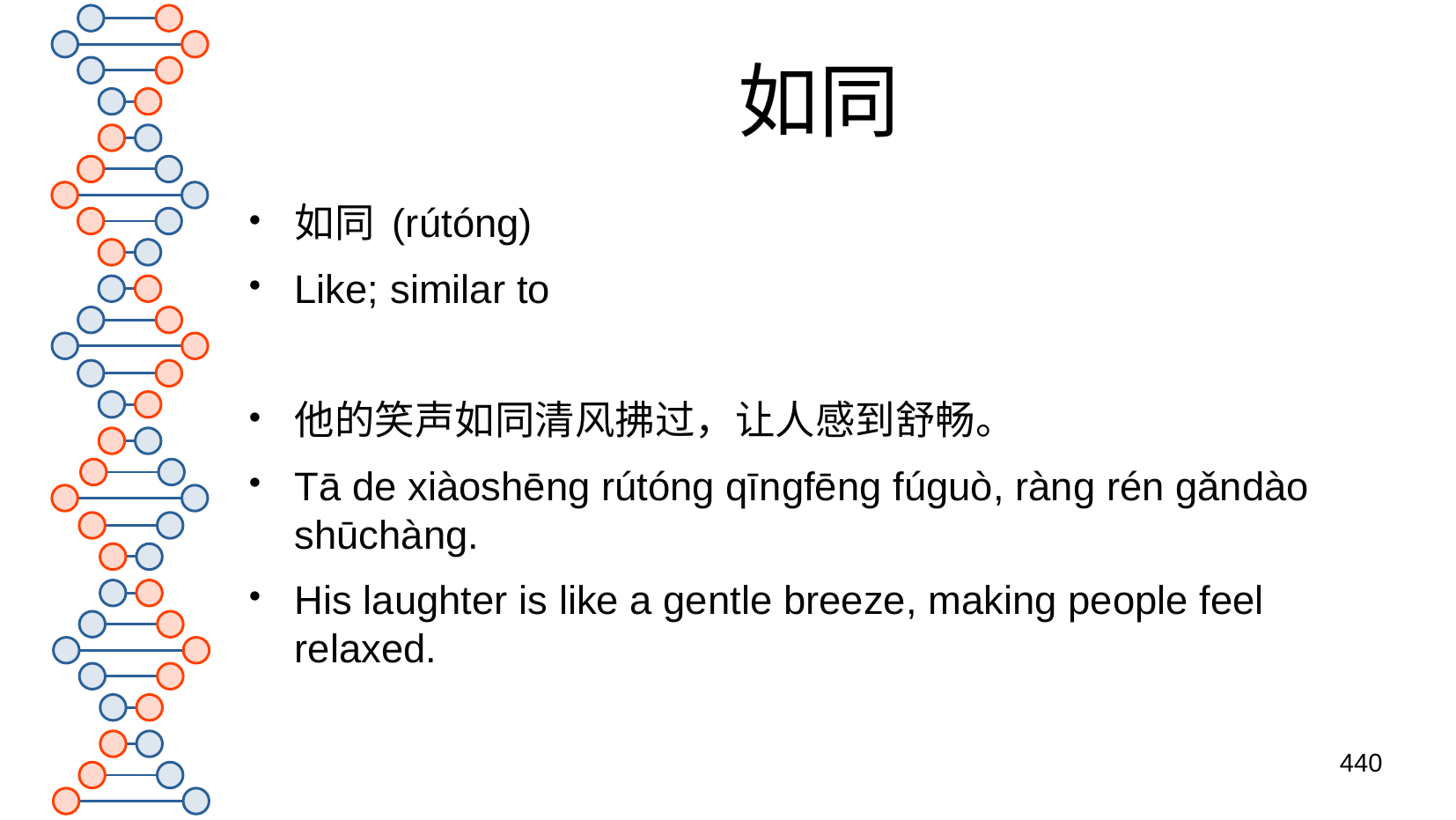

# 如同
如同 (rútóng)
Like; similar to

他的笑声如同清风拂过，让人感到舒畅。
Tā de xiàoshēng rútóng qīngfēng fúguò, ràng rén gǎndào shūchàng.
His laughter is like a gentle breeze, making people feel relaxed.

440